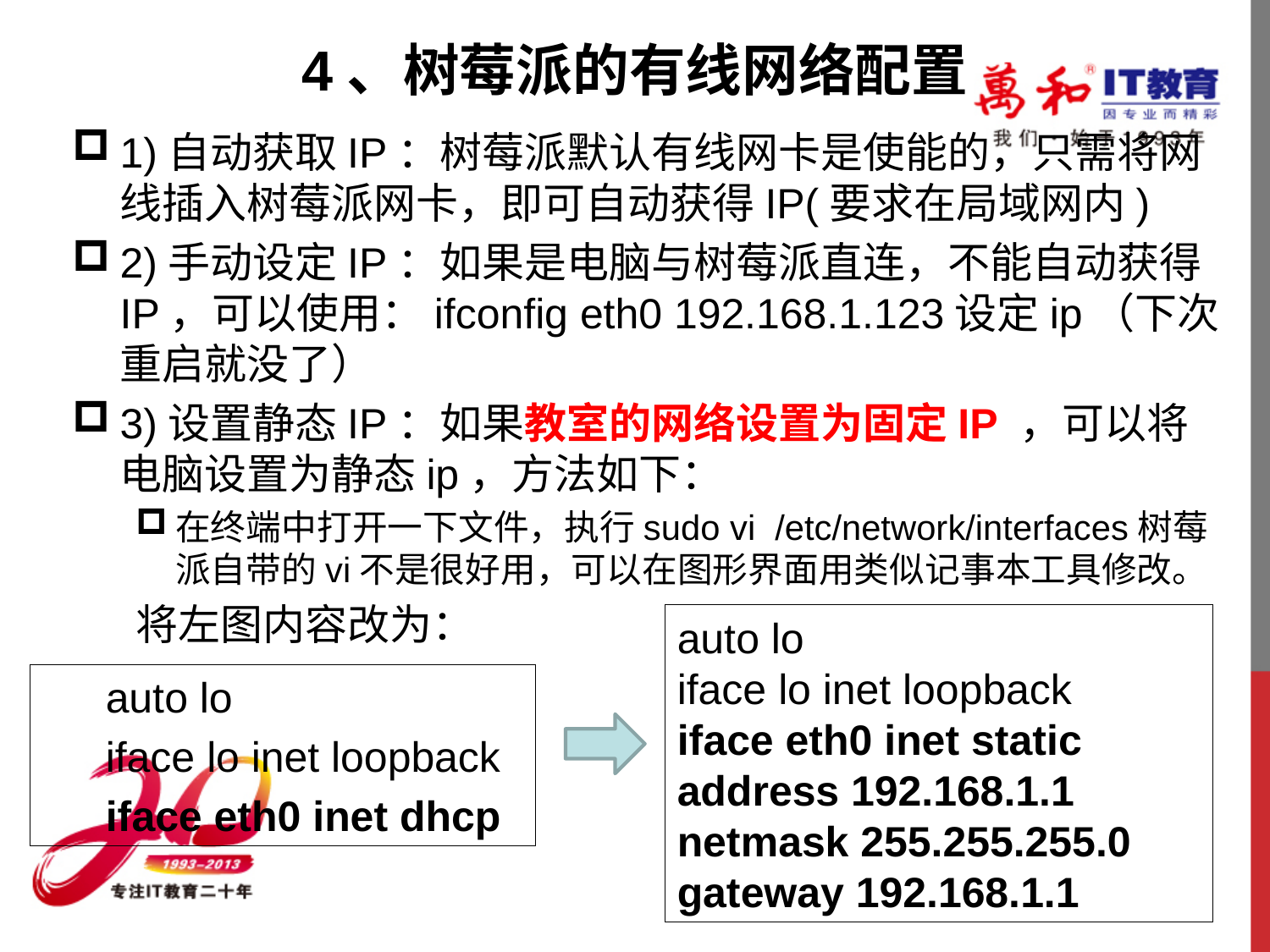

# 4、树莓派的有线网络配置
1)自动获取IP：树莓派默认有线网卡是使能的，只需将网线插入树莓派网卡，即可自动获得IP(要求在局域网内)
2)手动设定IP：如果是电脑与树莓派直连，不能自动获得IP，可以使用：ifconfig eth0 192.168.1.123设定ip（下次重启就没了）
3)设置静态IP：如果教室的网络设置为固定IP ，可以将电脑设置为静态ip，方法如下：
在终端中打开一下文件，执行sudo vi  /etc/network/interfaces树莓派自带的vi不是很好用，可以在图形界面用类似记事本工具修改。
将左图内容改为：
auto lo
iface lo inet loopback
iface eth0 inet static
address 192.168.1.1
netmask 255.255.255.0
gateway 192.168.1.1
auto lo
iface lo inet loopback
iface eth0 inet dhcp